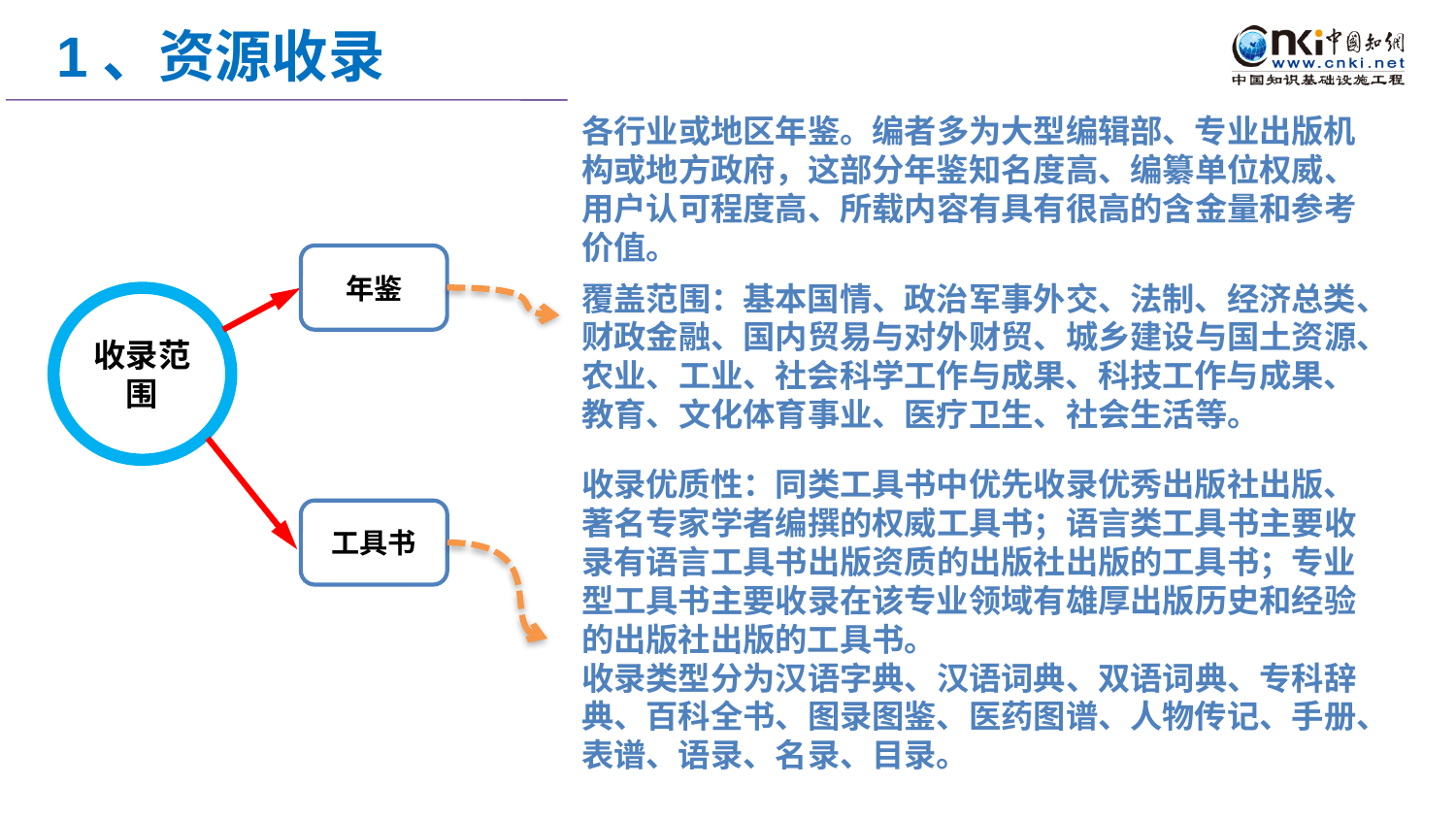

1、资源收录
各行业或地区年鉴。编者多为大型编辑部、专业出版机构或地方政府，这部分年鉴知名度高、编纂单位权威、用户认可程度高、所载内容有具有很高的含金量和参考价值。
覆盖范围：基本国情、政治军事外交、法制、经济总类、财政金融、国内贸易与对外财贸、城乡建设与国土资源、农业、工业、社会科学工作与成果、科技工作与成果、教育、文化体育事业、医疗卫生、社会生活等。
年鉴

收录范围

收录优质性：同类工具书中优先收录优秀出版社出版、著名专家学者编撰的权威工具书；语言类工具书主要收录有语言工具书出版资质的出版社出版的工具书；专业型工具书主要收录在该专业领域有雄厚出版历史和经验的出版社出版的工具书。
收录类型分为汉语字典、汉语词典、双语词典、专科辞典、百科全书、图录图鉴、医药图谱、人物传记、手册、表谱、语录、名录、目录。
工具书